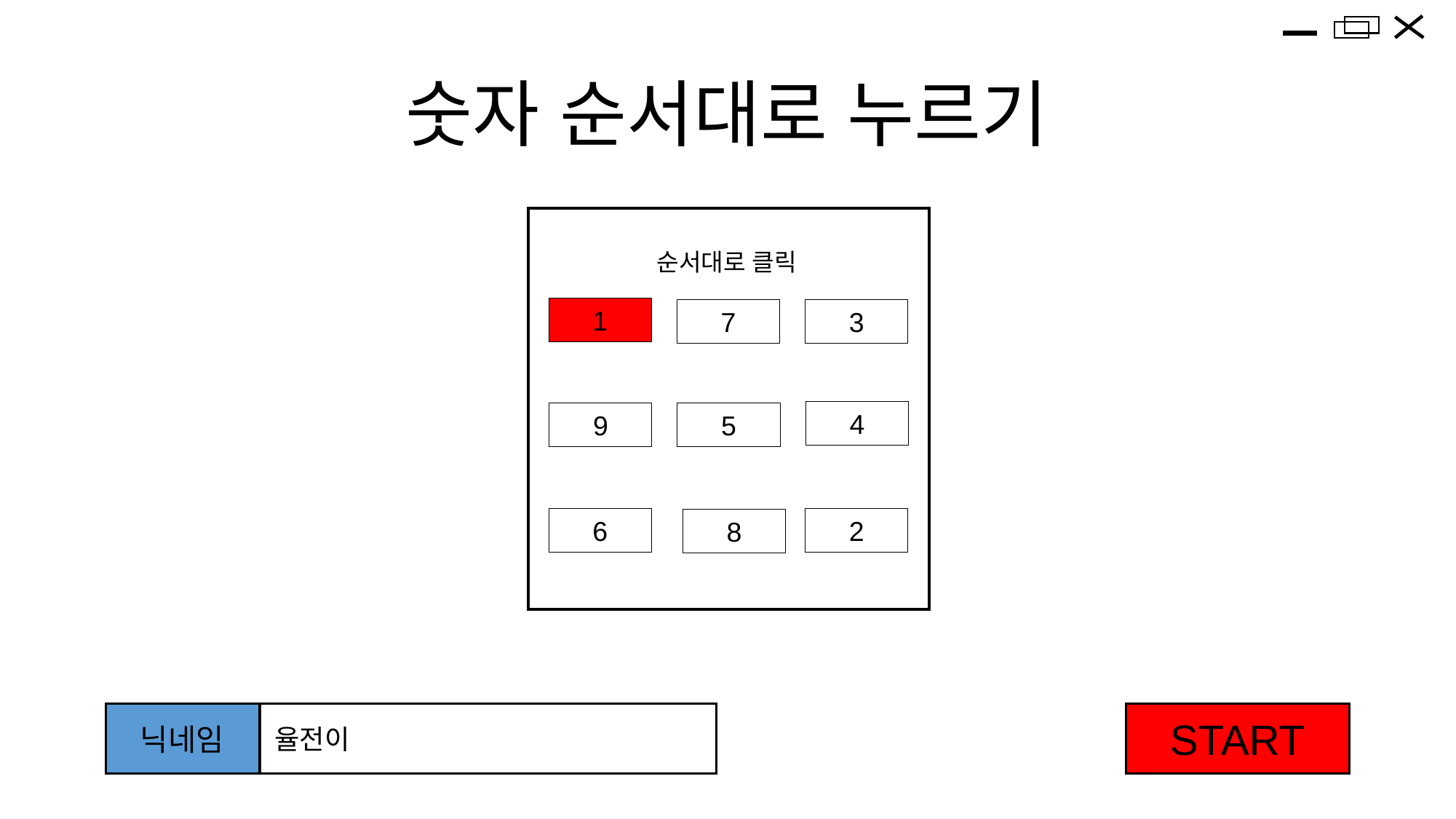

숫자 순서대로 누르기

1
3
7
4
5
9
2
6
8
순서대로 클릭

닉네임

율전이

START